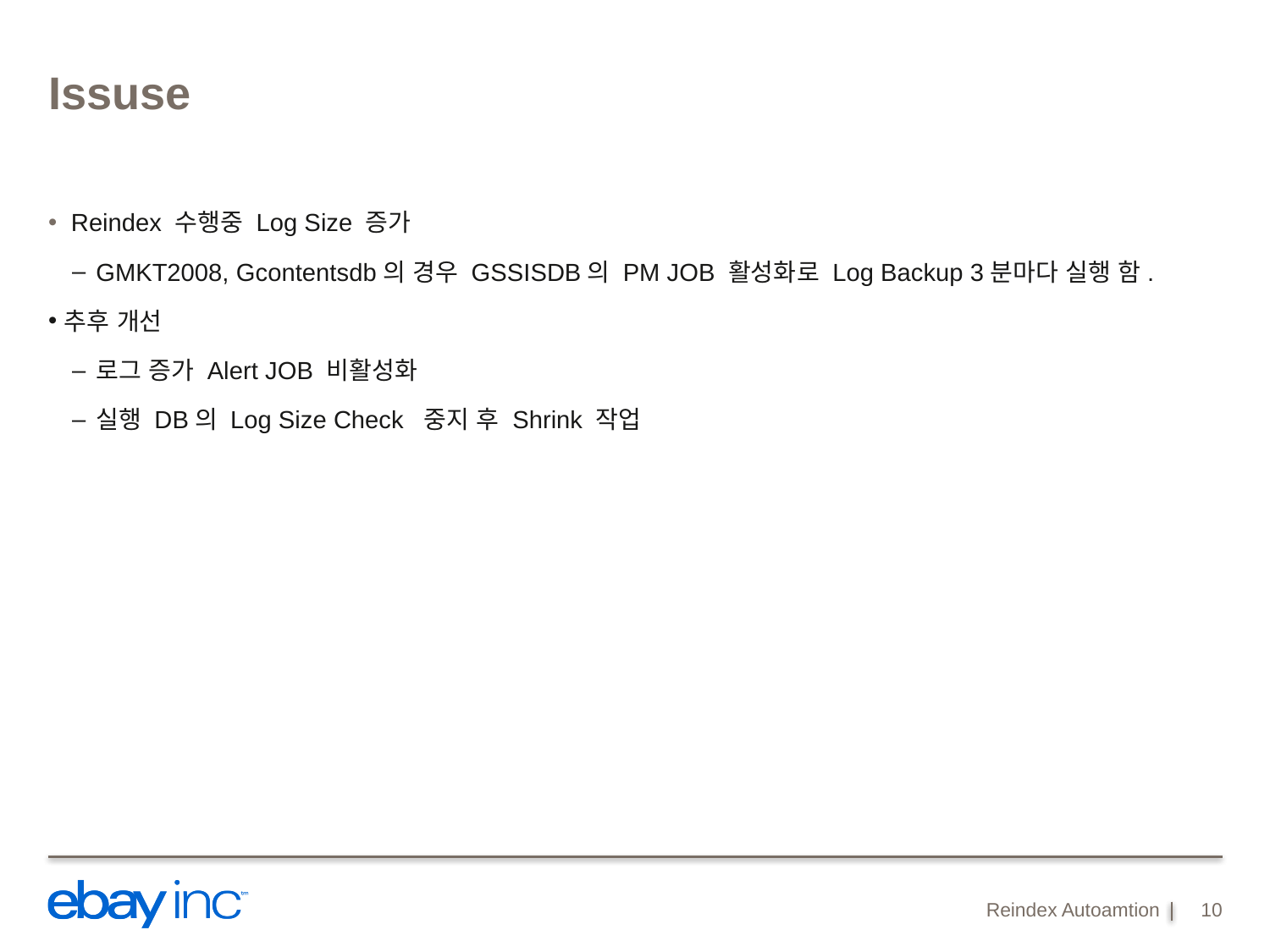

# Issuse
 Reindex 수행중 Log Size 증가
GMKT2008, Gcontentsdb의 경우 GSSISDB의 PM JOB 활성화로 Log Backup 3분마다 실행 함.
추후 개선
로그 증가 Alert JOB 비활성화
실행 DB의 Log Size Check  중지 후 Shrink 작업
Reindex Autoamtion
10